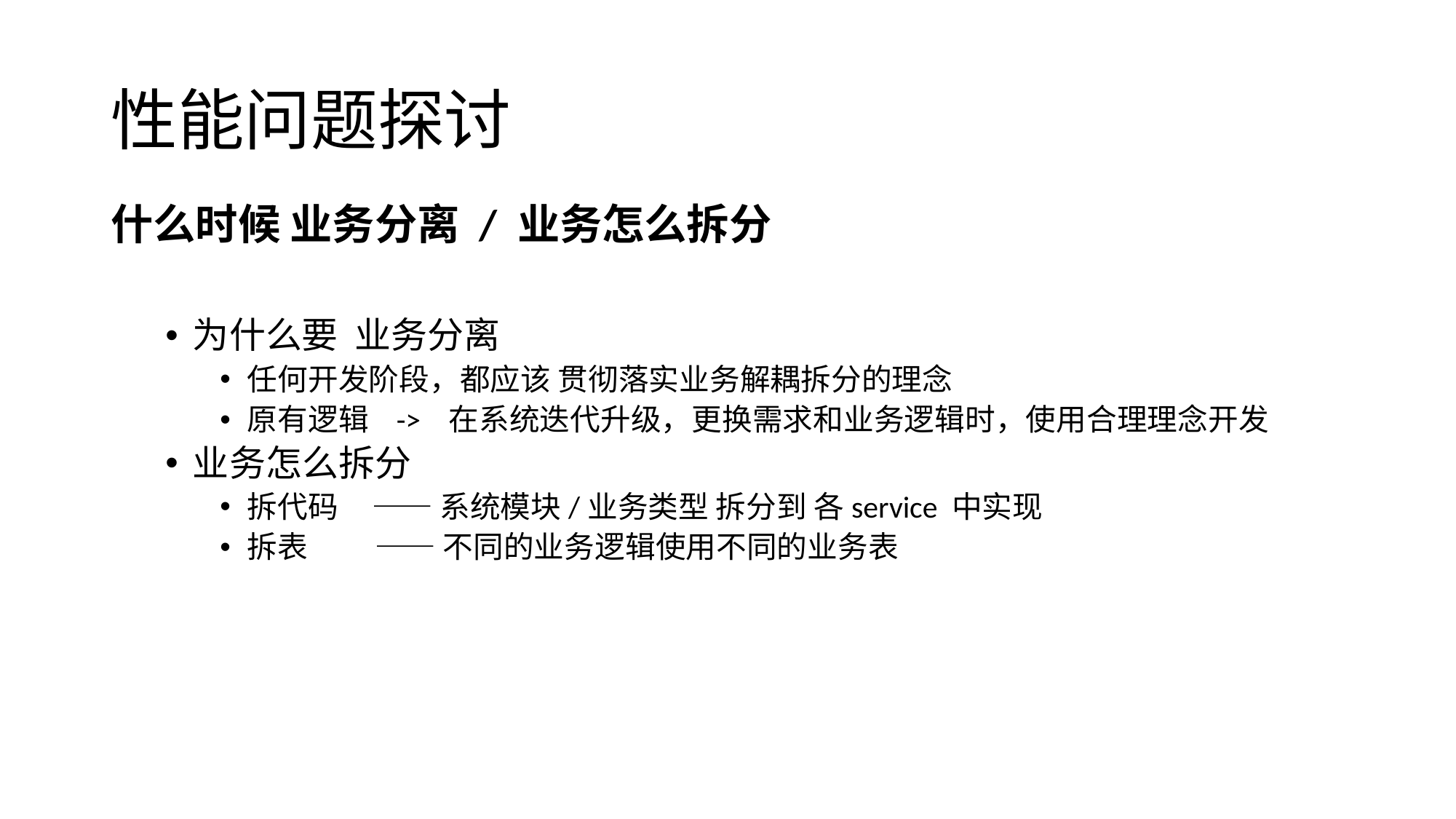

# 性能问题探讨
什么时候 业务分离 / 业务怎么拆分

为什么要  业务分离
任何开发阶段，都应该 贯彻落实业务解耦拆分的理念
原有逻辑   ->   在系统迭代升级，更换需求和业务逻辑时，使用合理理念开发
业务怎么拆分
拆代码     —— 系统模块/业务类型 拆分到 各service 中实现
拆表          —— 不同的业务逻辑使用不同的业务表